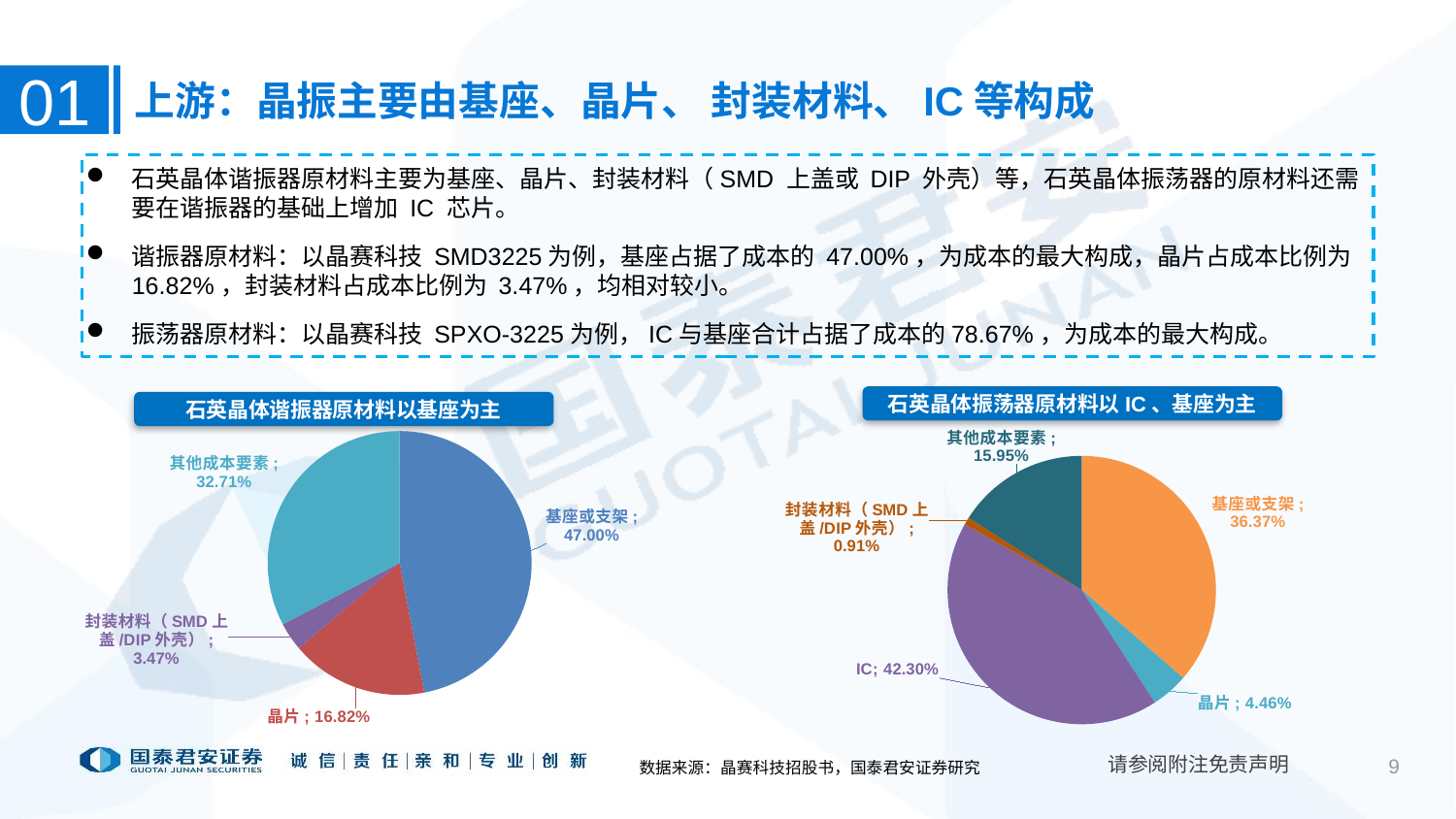

01

上游：晶振主要由基座、晶片、 封装材料、IC等构成

石英晶体谐振器原材料主要为基座、晶片、封装材料（SMD 上盖或 DIP 外壳）等，石英晶体振荡器的原材料还需要在谐振器的基础上增加 IC 芯片。

谐振器原材料：以晶赛科技 SMD3225为例，基座占据了成本的 47.00%，为成本的最大构成，晶片占成本比例为 16.82%，封装材料占成本比例为 3.47%，均相对较小。

振荡器原材料：以晶赛科技 SPXO-3225为例，IC与基座合计占据了成本的78.67%，为成本的最大构成。
石英晶体振荡器原材料以IC、基座为主
石英晶体谐振器原材料以基座为主

### Chart

| Category |  |
|---|---|
| 基座或支架 | 0.47 |
| 晶片 | 0.1682 |
| IC | None |
| 封装材料（SMD上盖/DIP外壳） | 0.0347 |
| 其他成本要素 | 0.3271 |

### Chart

| Category |  |
|---|---|
| 基座或支架 | 0.3637 |
| 晶片 | 0.0446 |
| IC | 0.423 |
| 封装材料（SMD上盖/DIP外壳） | 0.0091 |
| 其他成本要素 | 0.1595 |
数据来源：晶赛科技招股书，国泰君安证券研究